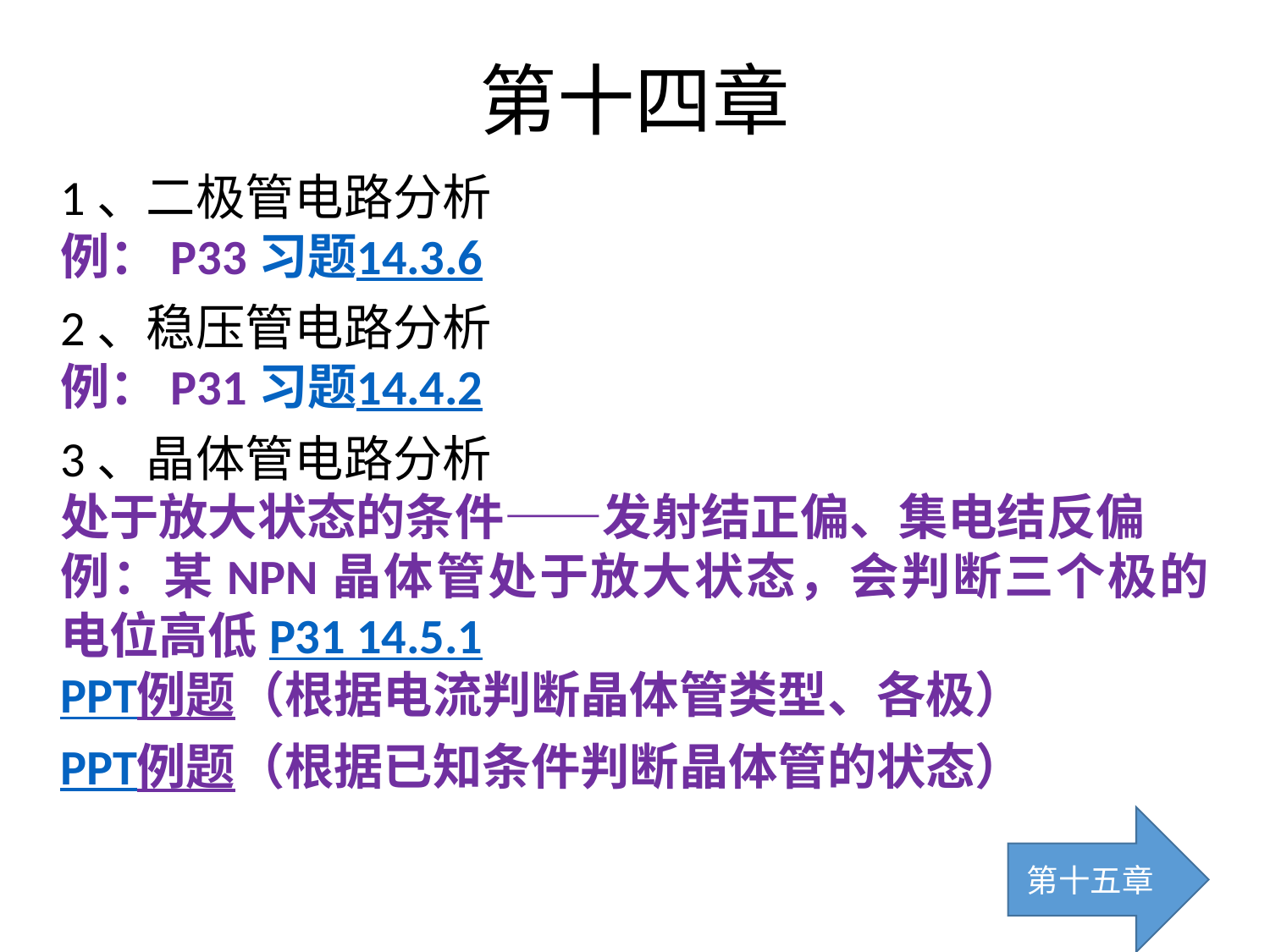

# 第十四章
1、二极管电路分析
例：P33 习题14.3.6
2、稳压管电路分析
例：P31 习题14.4.2
3、晶体管电路分析
处于放大状态的条件——发射结正偏、集电结反偏
例：某NPN晶体管处于放大状态，会判断三个极的电位高低P31 14.5.1
PPT例题（根据电流判断晶体管类型、各极）
PPT例题（根据已知条件判断晶体管的状态）
第十五章